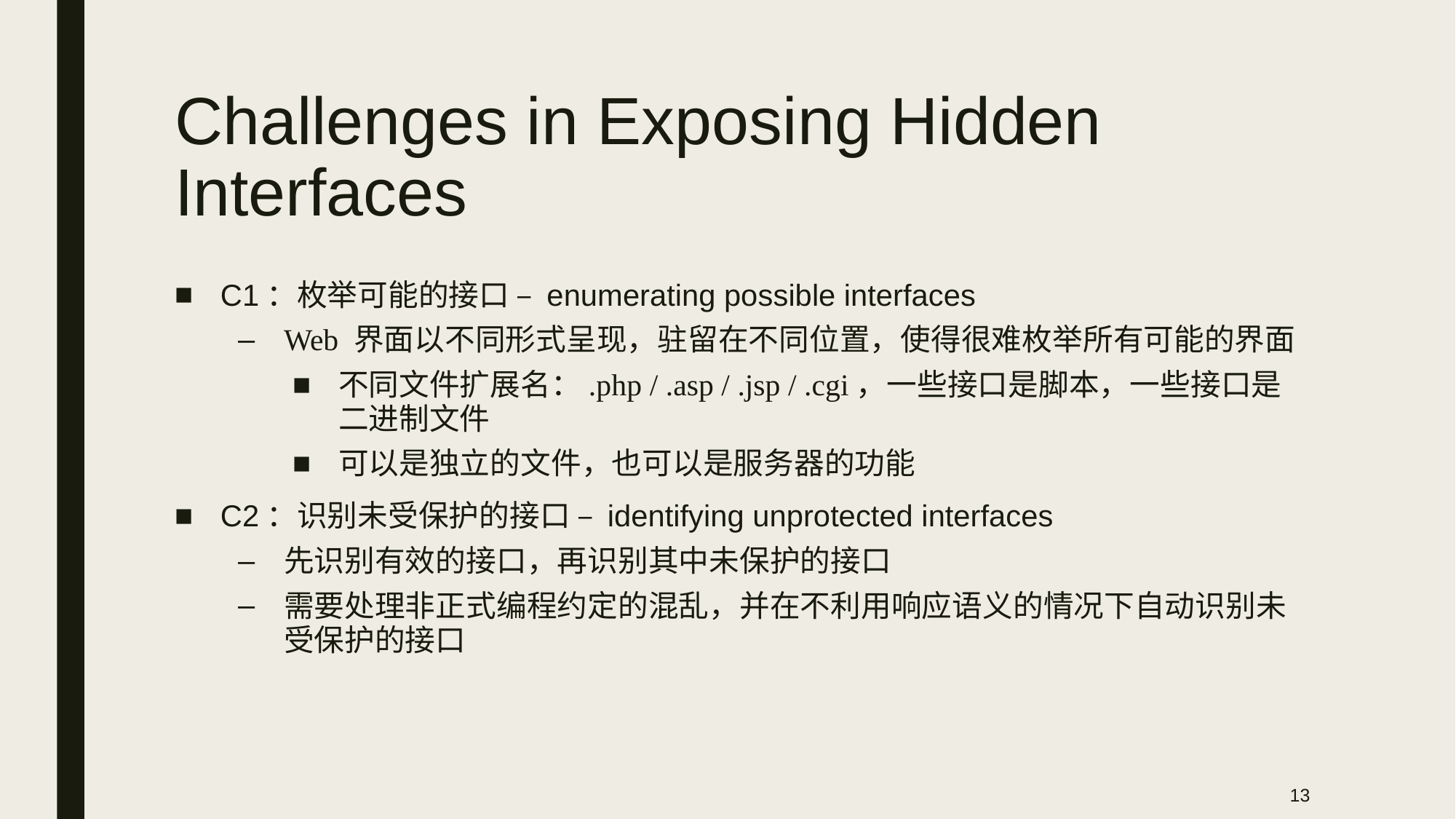

# Challenges in Exposing Hidden Interfaces
C1：枚举可能的接口 – enumerating possible interfaces
Web 界面以不同形式呈现，驻留在不同位置，使得很难枚举所有可能的界面
不同文件扩展名：.php / .asp / .jsp / .cgi，一些接口是脚本，一些接口是二进制文件
可以是独立的文件，也可以是服务器的功能
C2：识别未受保护的接口 – identifying unprotected interfaces
先识别有效的接口，再识别其中未保护的接口
需要处理非正式编程约定的混乱，并在不利用响应语义的情况下自动识别未受保护的接口
13